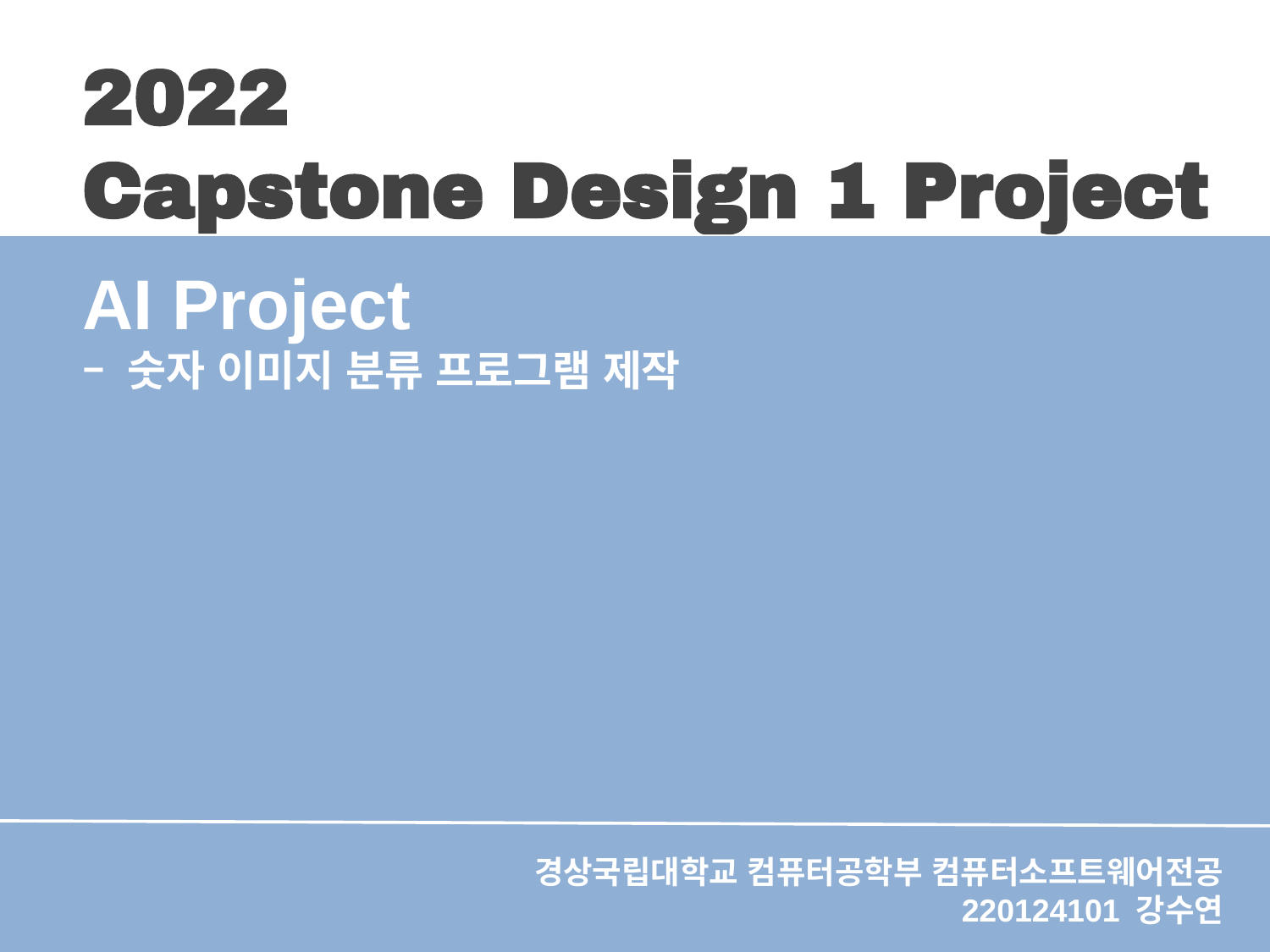

2022
Capstone Design 1 Project
AI Project
– 숫자 이미지 분류 프로그램 제작
경상국립대학교 컴퓨터공학부 컴퓨터소프트웨어전공
220124101 강수연